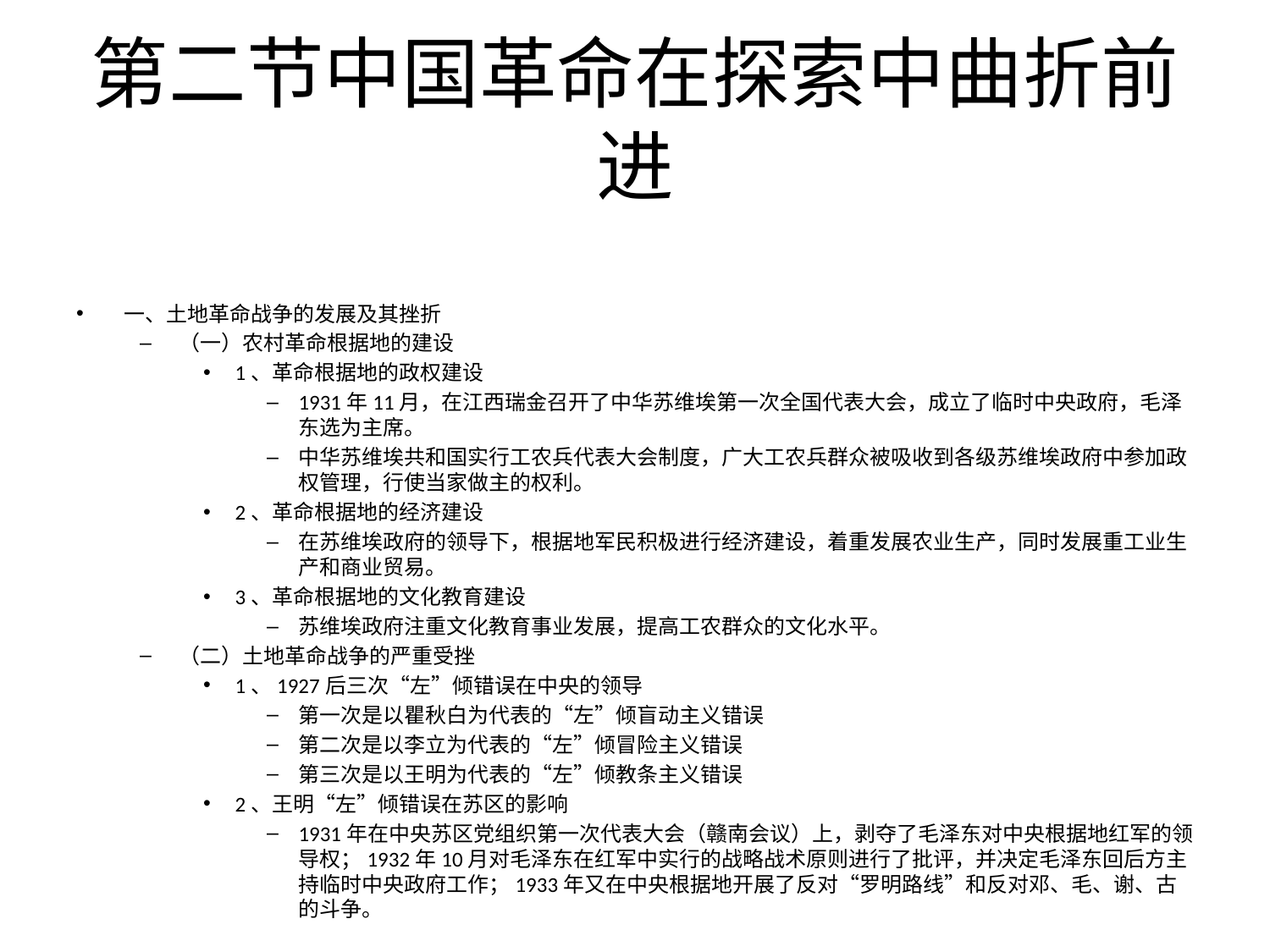

# 第二节中国革命在探索中曲折前进

一、土地革命战争的发展及其挫折
（一）农村革命根据地的建设
1、革命根据地的政权建设
1931年11月，在江西瑞金召开了中华苏维埃第一次全国代表大会，成立了临时中央政府，毛泽东选为主席。
中华苏维埃共和国实行工农兵代表大会制度，广大工农兵群众被吸收到各级苏维埃政府中参加政权管理，行使当家做主的权利。
2、革命根据地的经济建设
在苏维埃政府的领导下，根据地军民积极进行经济建设，着重发展农业生产，同时发展重工业生产和商业贸易。
3、革命根据地的文化教育建设
苏维埃政府注重文化教育事业发展，提高工农群众的文化水平。
（二）土地革命战争的严重受挫
1、1927后三次“左”倾错误在中央的领导
第一次是以瞿秋白为代表的“左”倾盲动主义错误
第二次是以李立为代表的“左”倾冒险主义错误
第三次是以王明为代表的“左”倾教条主义错误
2、王明“左”倾错误在苏区的影响
1931年在中央苏区党组织第一次代表大会（赣南会议）上，剥夺了毛泽东对中央根据地红军的领导权；1932年10月对毛泽东在红军中实行的战略战术原则进行了批评，并决定毛泽东回后方主持临时中央政府工作；1933年又在中央根据地开展了反对“罗明路线”和反对邓、毛、谢、古的斗争。